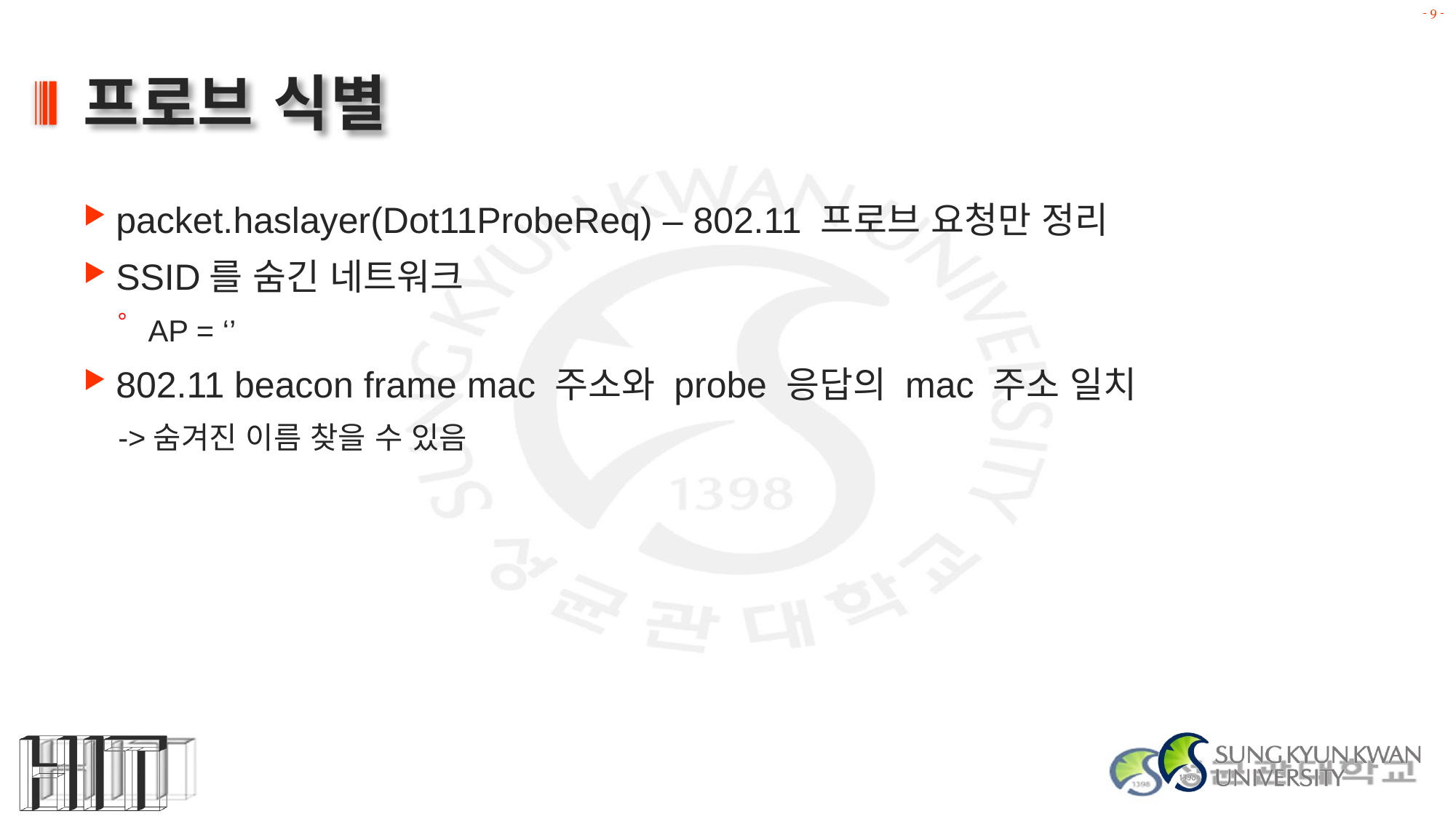

# 프로브 식별
packet.haslayer(Dot11ProbeReq) – 802.11 프로브 요청만 정리
SSID를 숨긴 네트워크
AP = ‘’
802.11 beacon frame mac 주소와 probe 응답의 mac 주소 일치
->숨겨진 이름 찾을 수 있음